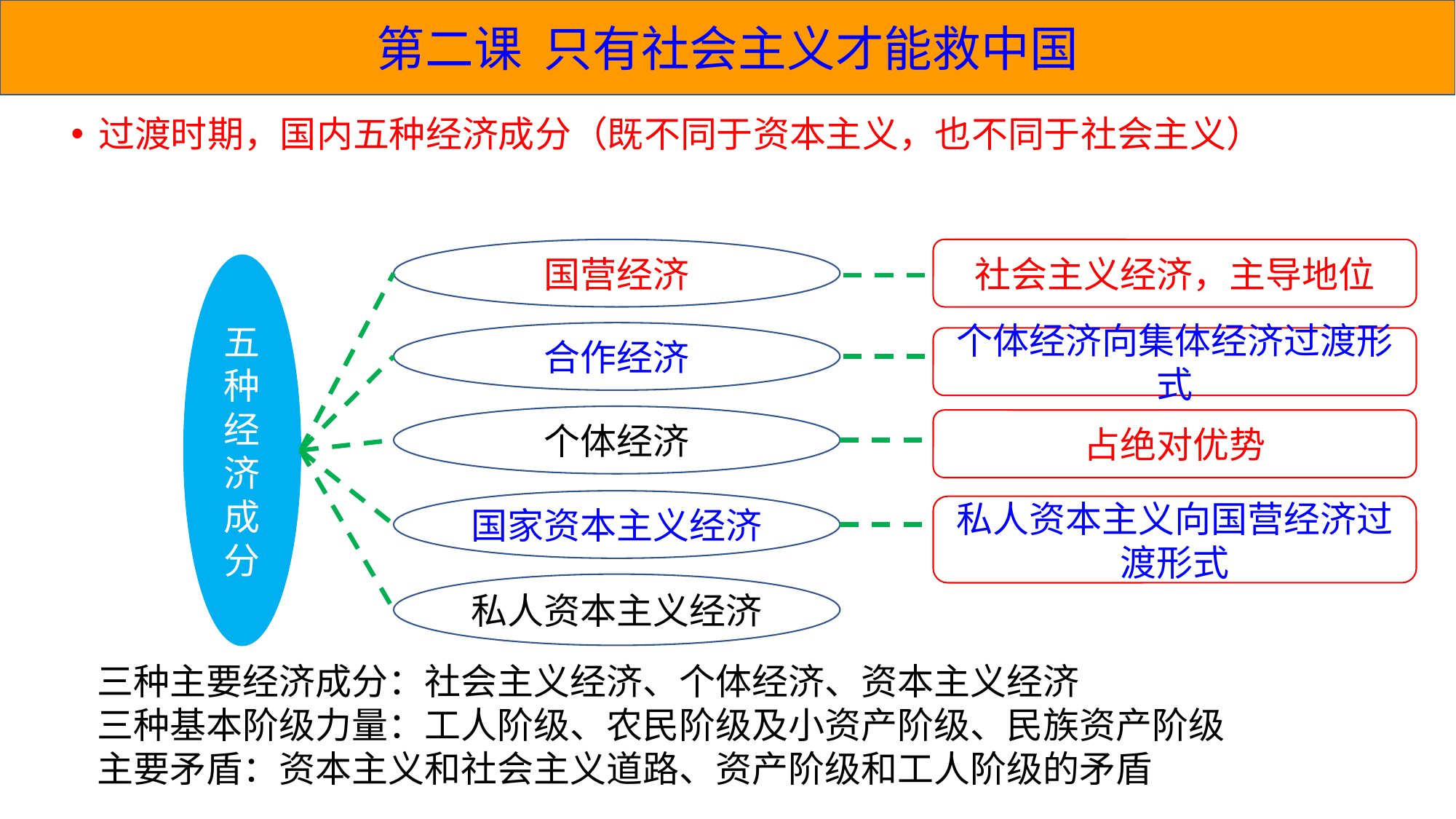

第二课  只有社会主义才能救中国
过渡时期，国内五种经济成分（既不同于资本主义，也不同于社会主义）
社会主义经济，主导地位
国营经济
五种经济成分
合作经济
个体经济向集体经济过渡形式
个体经济
占绝对优势
国家资本主义经济
私人资本主义向国营经济过渡形式
私人资本主义经济
三种主要经济成分：社会主义经济、个体经济、资本主义经济
三种基本阶级力量：工人阶级、农民阶级及小资产阶级、民族资产阶级
主要矛盾：资本主义和社会主义道路、资产阶级和工人阶级的矛盾